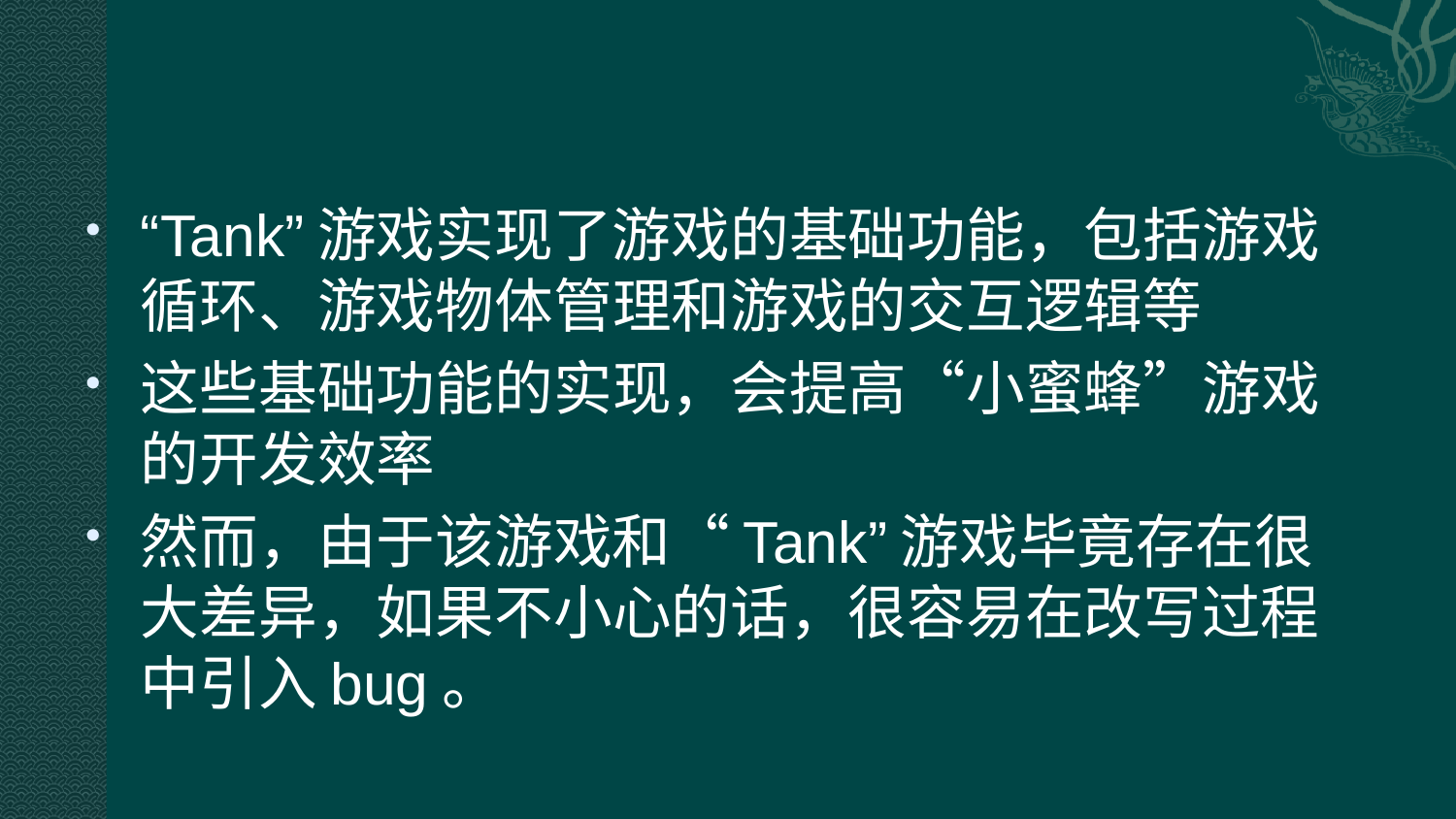

#
“Tank”游戏实现了游戏的基础功能，包括游戏循环、游戏物体管理和游戏的交互逻辑等
这些基础功能的实现，会提高“小蜜蜂”游戏的开发效率
然而，由于该游戏和“Tank”游戏毕竟存在很大差异，如果不小心的话，很容易在改写过程中引入bug。